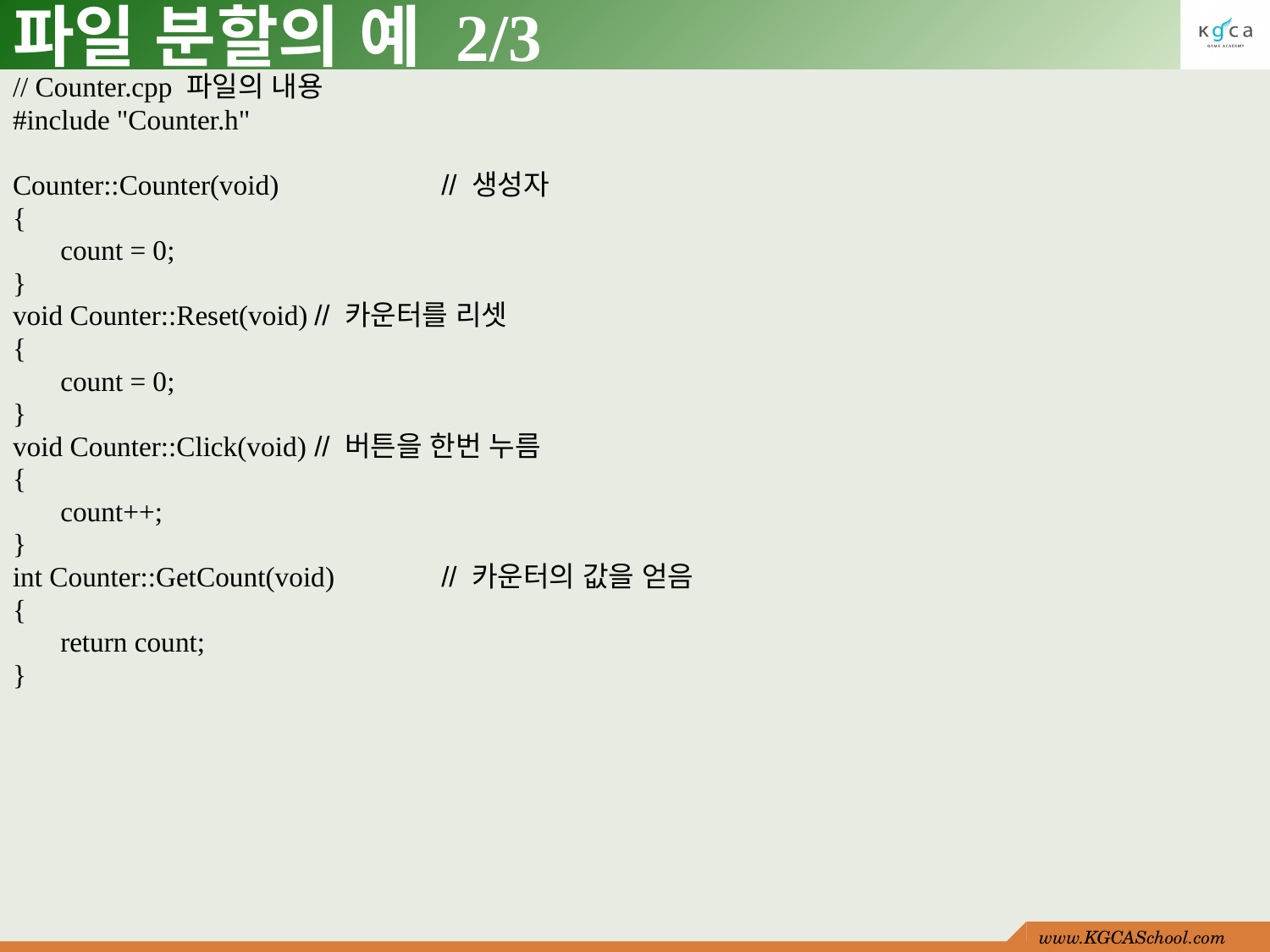

# 파일 분할의 예 2/3
// Counter.cpp 파일의 내용
#include "Counter.h"

Counter::Counter(void)		// 생성자
{
	count = 0;
}
void Counter::Reset(void)	// 카운터를 리셋
{
	count = 0;
}
void Counter::Click(void)	// 버튼을 한번 누름
{
	count++;
}
int Counter::GetCount(void)	// 카운터의 값을 얻음
{
	return count;
}